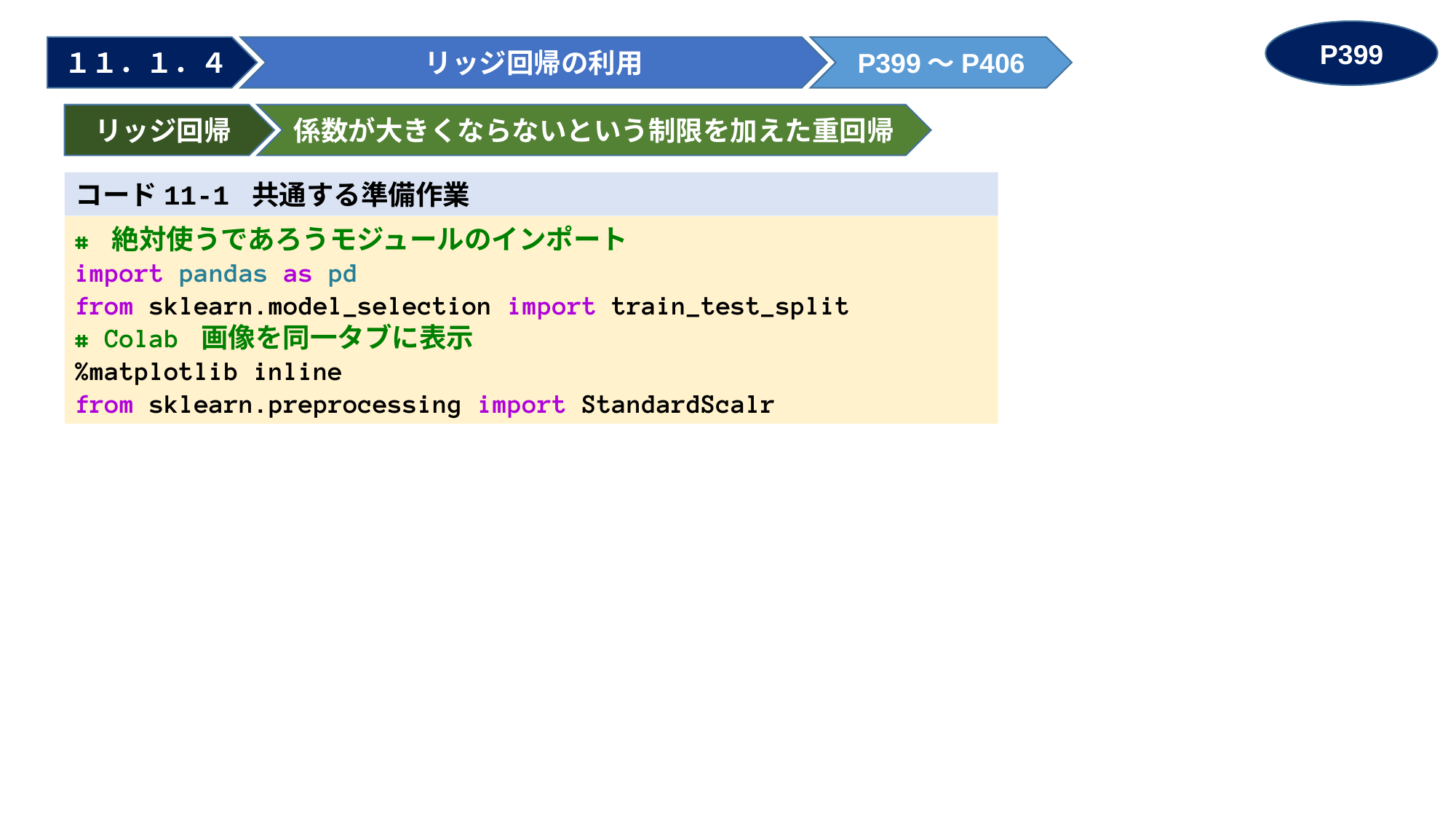

P399
１１．１．４
リッジ回帰の利用
P399～P406
リッジ回帰
係数が大きくならないという制限を加えた重回帰
コード11-1 共通する準備作業
# 絶対使うであろうモジュールのインポート
import pandas as pd
from sklearn.model_selection import train_test_split
# Colab 画像を同一タブに表示
%matplotlib inline
from sklearn.preprocessing import StandardScalr